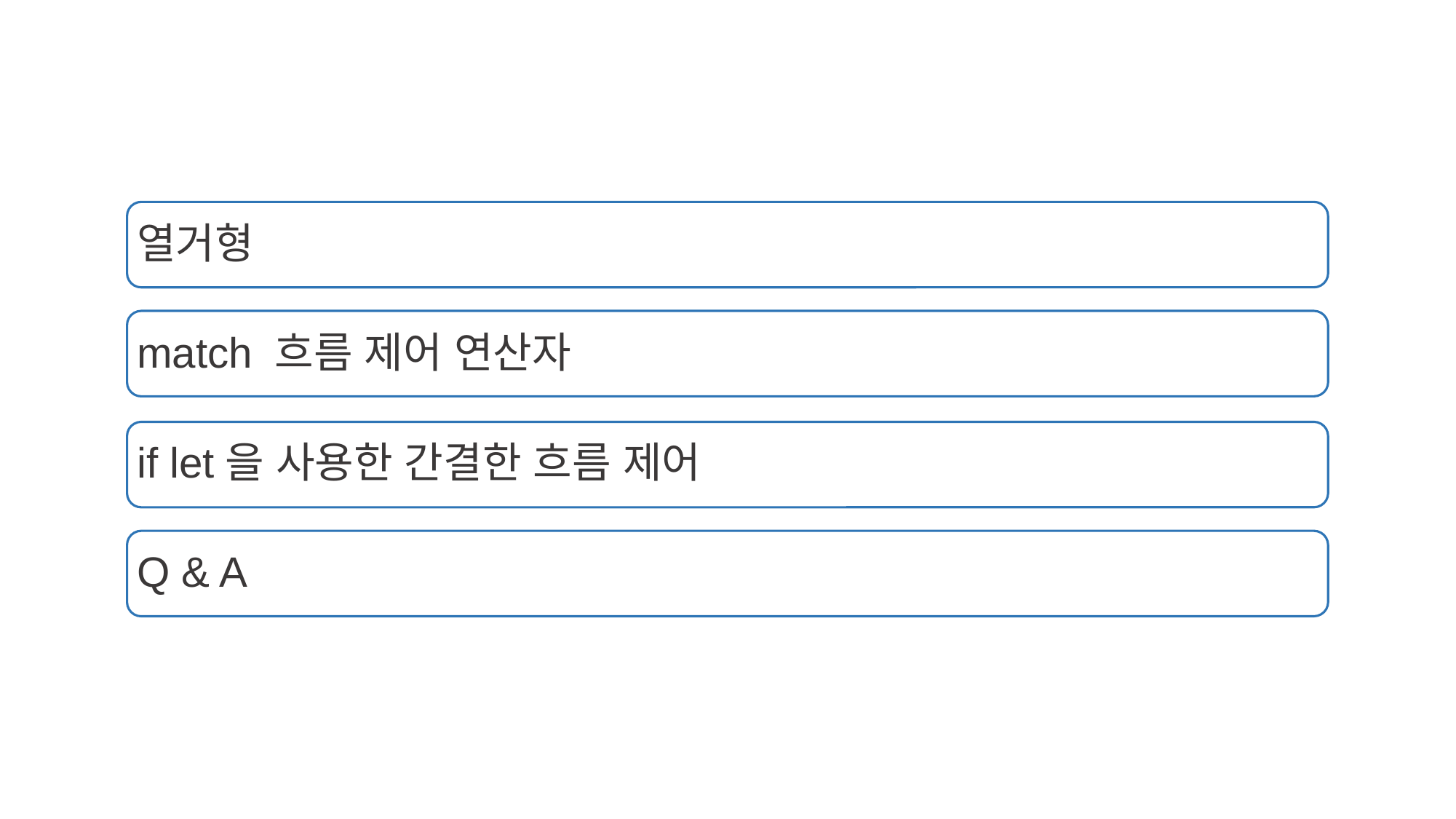

열거형
match 흐름 제어 연산자
if let을 사용한 간결한 흐름 제어
Q & A